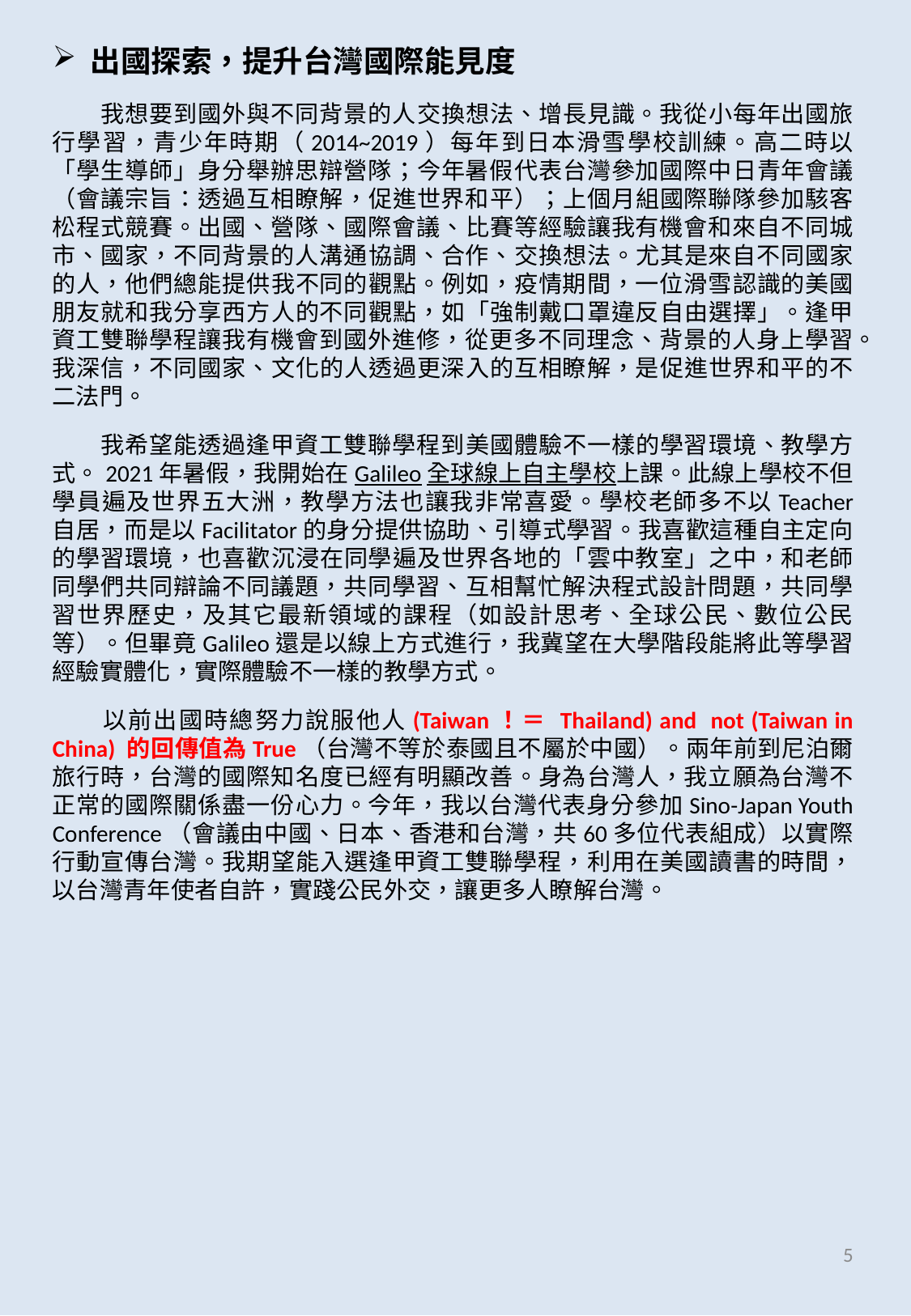

出國探索，提升台灣國際能見度
　　我想要到國外與不同背景的人交換想法、增長見識。我從小每年出國旅行學習，青少年時期（2014~2019）每年到日本滑雪學校訓練。高二時以「學生導師」身分舉辦思辯營隊；今年暑假代表台灣參加國際中日青年會議（會議宗旨：透過互相瞭解，促進世界和平）；上個月組國際聯隊參加駭客松程式競賽。出國、營隊、國際會議、比賽等經驗讓我有機會和來自不同城市、國家，不同背景的人溝通協調、合作、交換想法。尤其是來自不同國家的人，他們總能提供我不同的觀點。例如，疫情期間，一位滑雪認識的美國朋友就和我分享西方人的不同觀點，如「強制戴口罩違反自由選擇」。逢甲資工雙聯學程讓我有機會到國外進修，從更多不同理念、背景的人身上學習。我深信，不同國家、文化的人透過更深入的互相瞭解，是促進世界和平的不二法門。
　　我希望能透過逢甲資工雙聯學程到美國體驗不一樣的學習環境、教學方式。2021年暑假，我開始在Galileo全球線上自主學校上課。此線上學校不但學員遍及世界五大洲，教學方法也讓我非常喜愛。學校老師多不以Teacher 自居，而是以Facilitator的身分提供協助、引導式學習。我喜歡這種自主定向的學習環境，也喜歡沉浸在同學遍及世界各地的「雲中教室」之中，和老師同學們共同辯論不同議題，共同學習、互相幫忙解決程式設計問題，共同學習世界歷史，及其它最新領域的課程（如設計思考、全球公民、數位公民等）。但畢竟Galileo還是以線上方式進行，我冀望在大學階段能將此等學習經驗實體化，實際體驗不一樣的教學方式。
　　以前出國時總努力說服他人(Taiwan！＝ Thailand) and  not (Taiwan in China) 的回傳值為True（台灣不等於泰國且不屬於中國）。兩年前到尼泊爾旅行時，台灣的國際知名度已經有明顯改善。身為台灣人，我立願為台灣不正常的國際關係盡一份心力。今年，我以台灣代表身分參加Sino-Japan Youth Conference（會議由中國、日本、香港和台灣，共60多位代表組成）以實際行動宣傳台灣。我期望能入選逢甲資工雙聯學程，利用在美國讀書的時間，以台灣青年使者自許，實踐公民外交，讓更多人瞭解台灣。

5